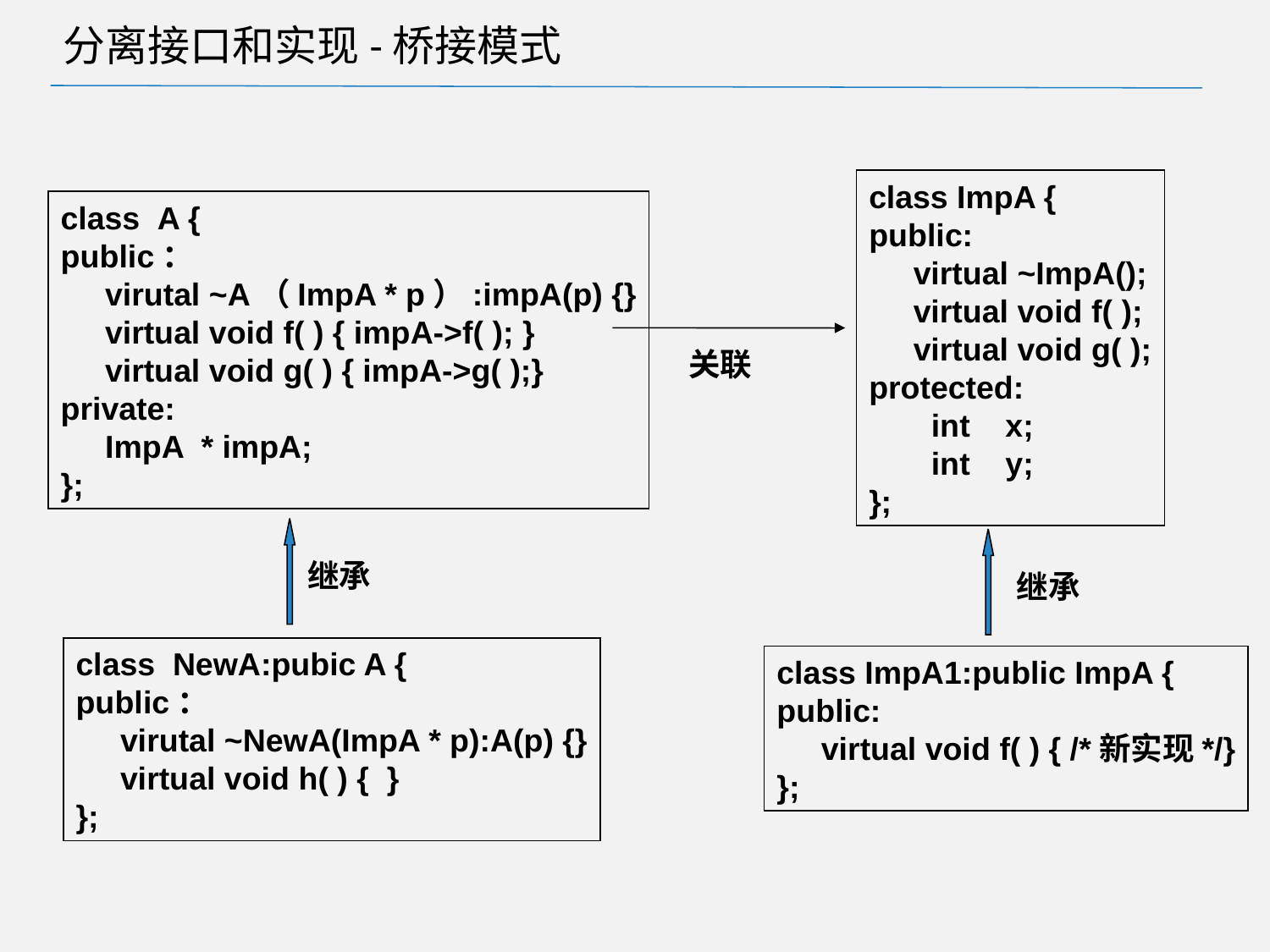

# 分离接口和实现-桥接模式
class ImpA {
public:
     virtual ~ImpA();
     virtual void f( );
     virtual void g( );
protected:
       int    x;
       int    y;
};
class  A {
public：
     virutal ~A（ImpA * p）:impA(p) {}
     virtual void f( ) { impA->f( ); }
     virtual void g( ) { impA->g( );}
private:
     ImpA  * impA;
};

关联

继承
继承
class  NewA:pubic A {
public：
     virutal ~NewA(ImpA * p):A(p) {}
     virtual void h( ) {  }
};
class ImpA1:public ImpA {
public:
     virtual void f( ) { /*新实现*/}
};